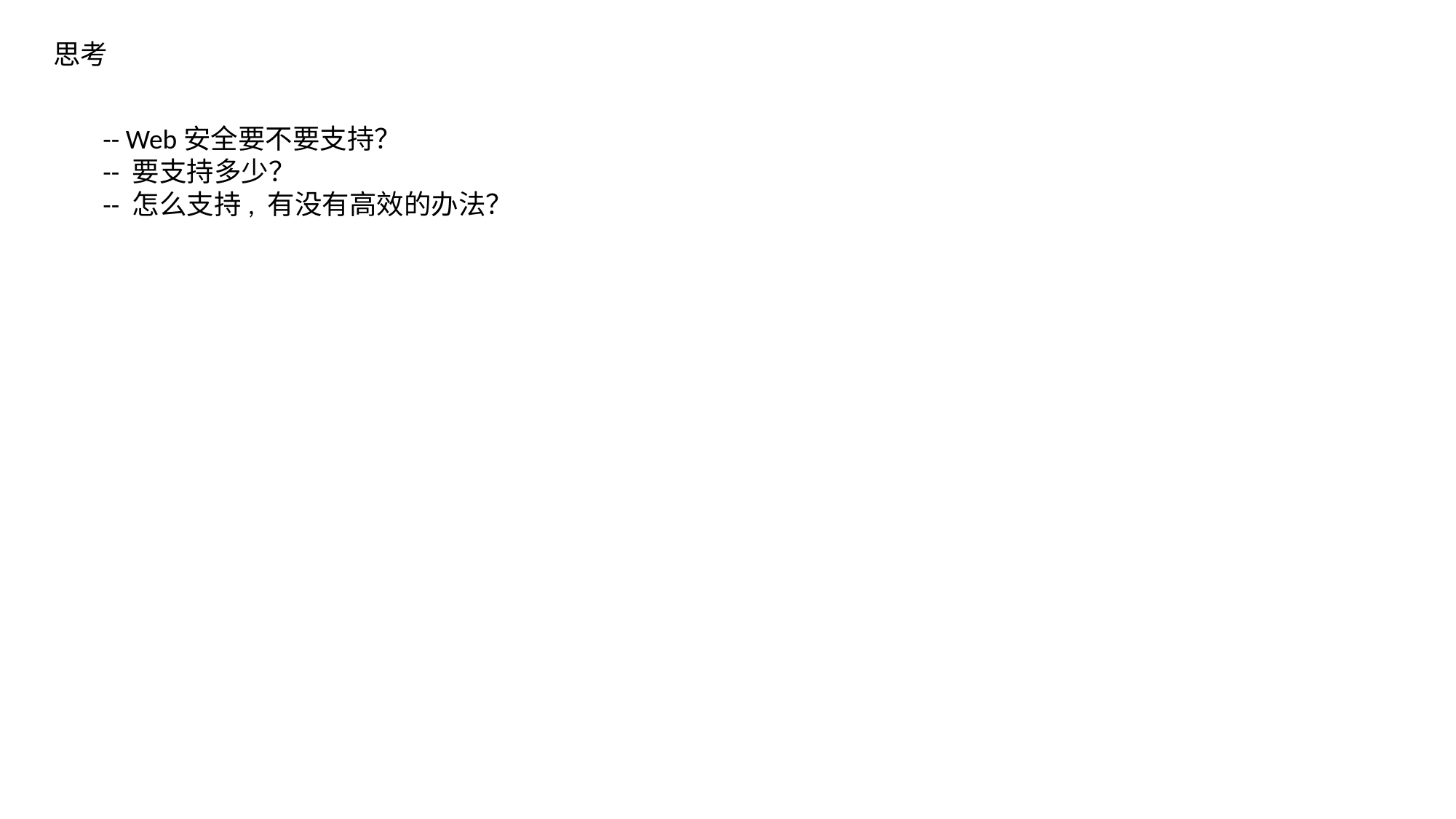

思考
-- Web安全要不要支持？
-- 要支持多少？
-- 怎么支持, 有没有高效的办法？